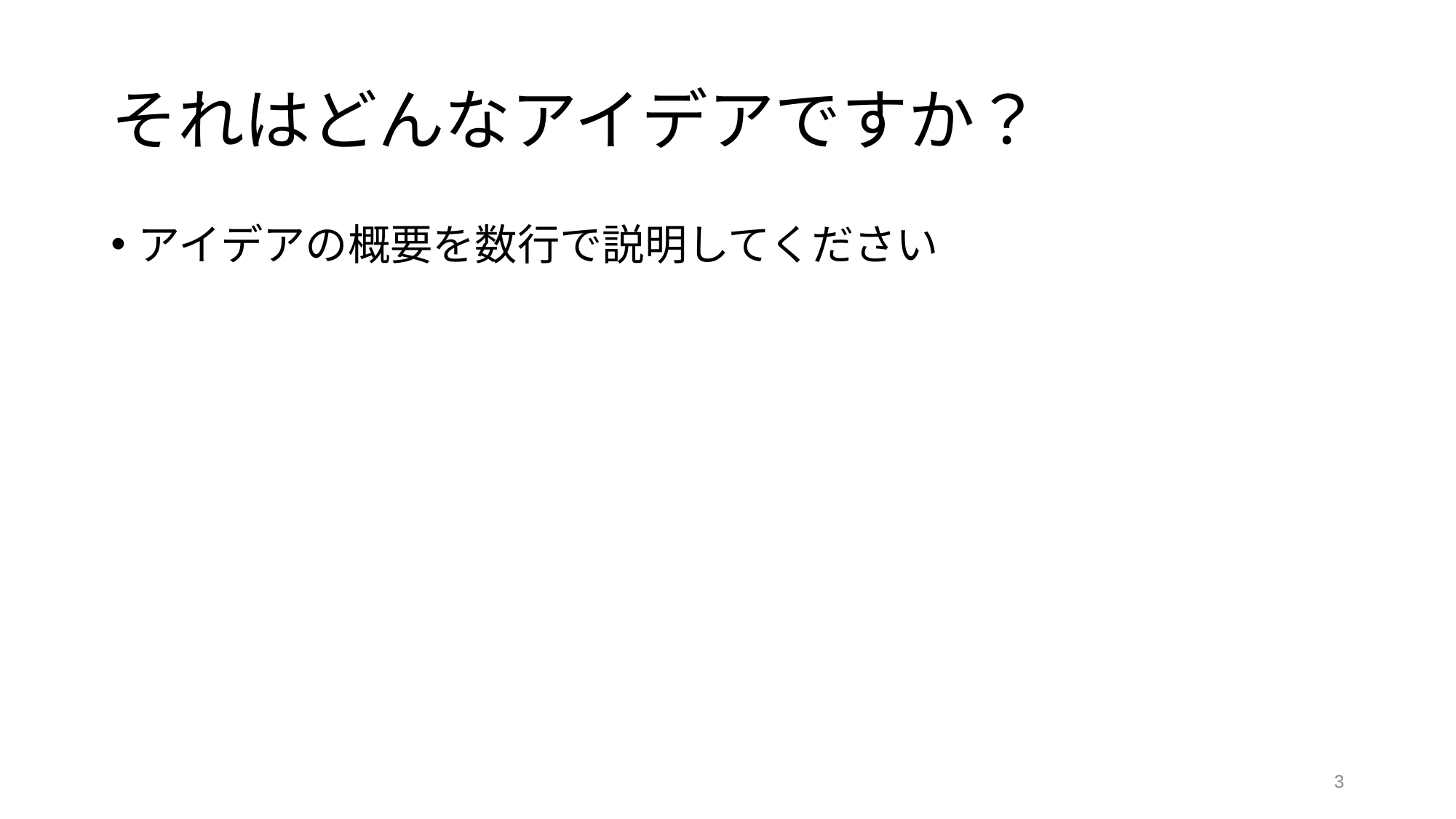

# それはどんなアイデアですか？
アイデアの概要を数行で説明してください

3